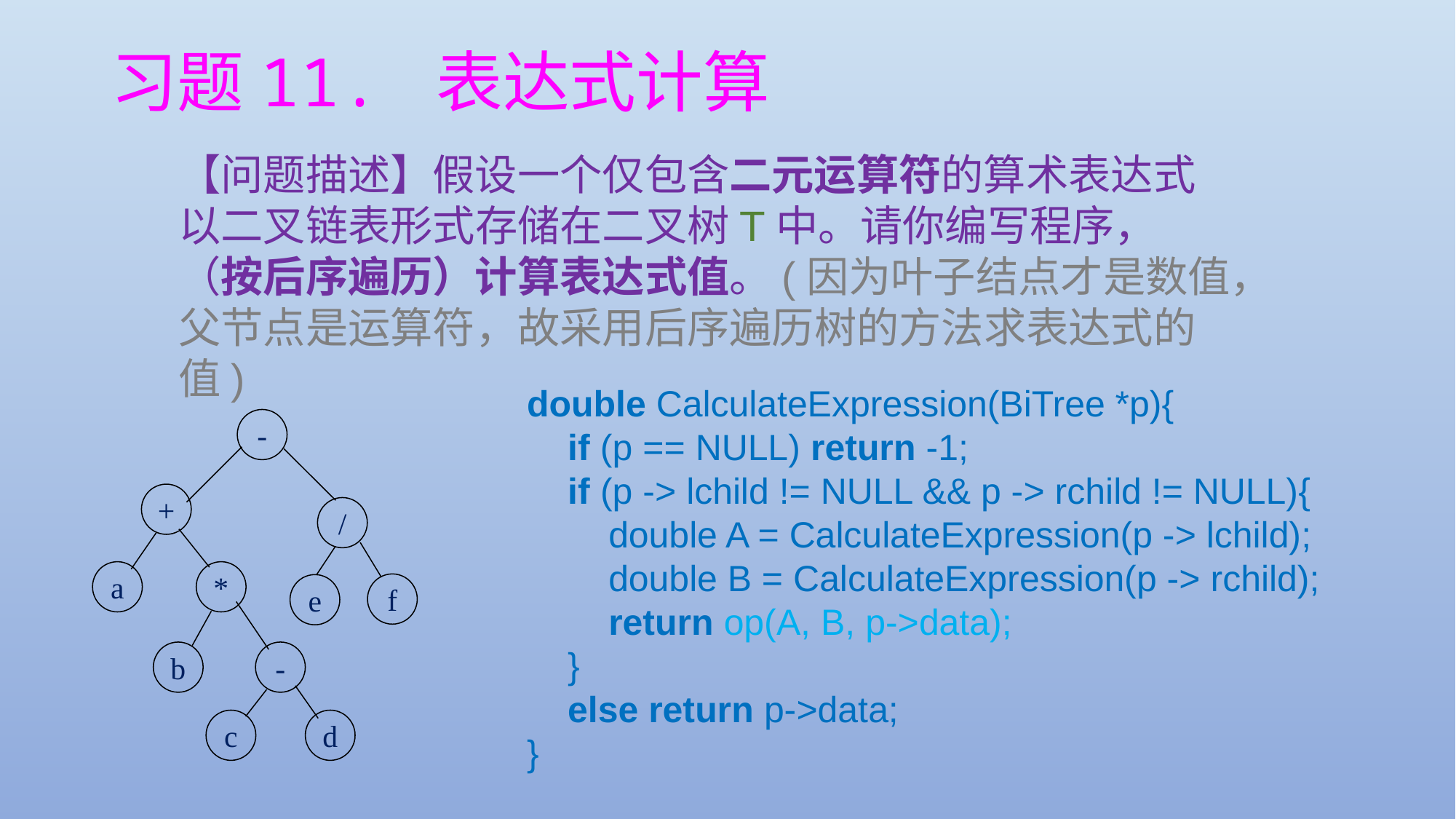

习题11. 表达式计算
【问题描述】假设一个仅包含二元运算符的算术表达式以二叉链表形式存储在二叉树T中。请你编写程序，（按后序遍历）计算表达式值。(因为叶子结点才是数值，父节点是运算符，故采用后序遍历树的方法求表达式的值)
double CalculateExpression(BiTree *p){
    if (p == NULL) return -1;
    if (p -> lchild != NULL && p -> rchild != NULL){
        double A = CalculateExpression(p -> lchild);
        double B = CalculateExpression(p -> rchild);
        return op(A, B, p->data);
    }
    else return p->data;
}
-

+
/

a
*
f
e

b
-

c
d